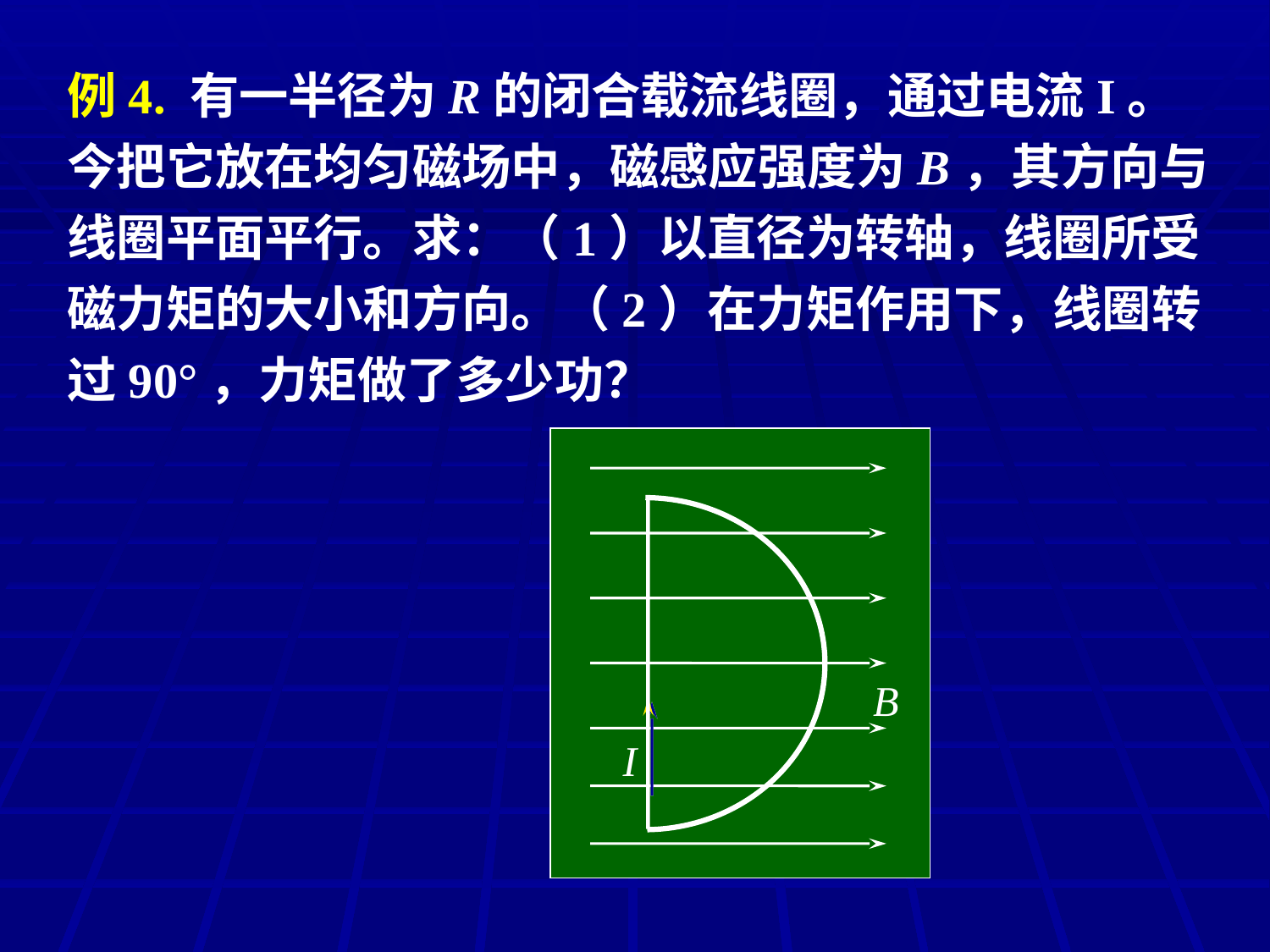

例4. 有一半径为R的闭合载流线圈，通过电流I。今把它放在均匀磁场中，磁感应强度为B，其方向与线圈平面平行。求：（1）以直径为转轴，线圈所受磁力矩的大小和方向。（2）在力矩作用下，线圈转过90°，力矩做了多少功？

B

I